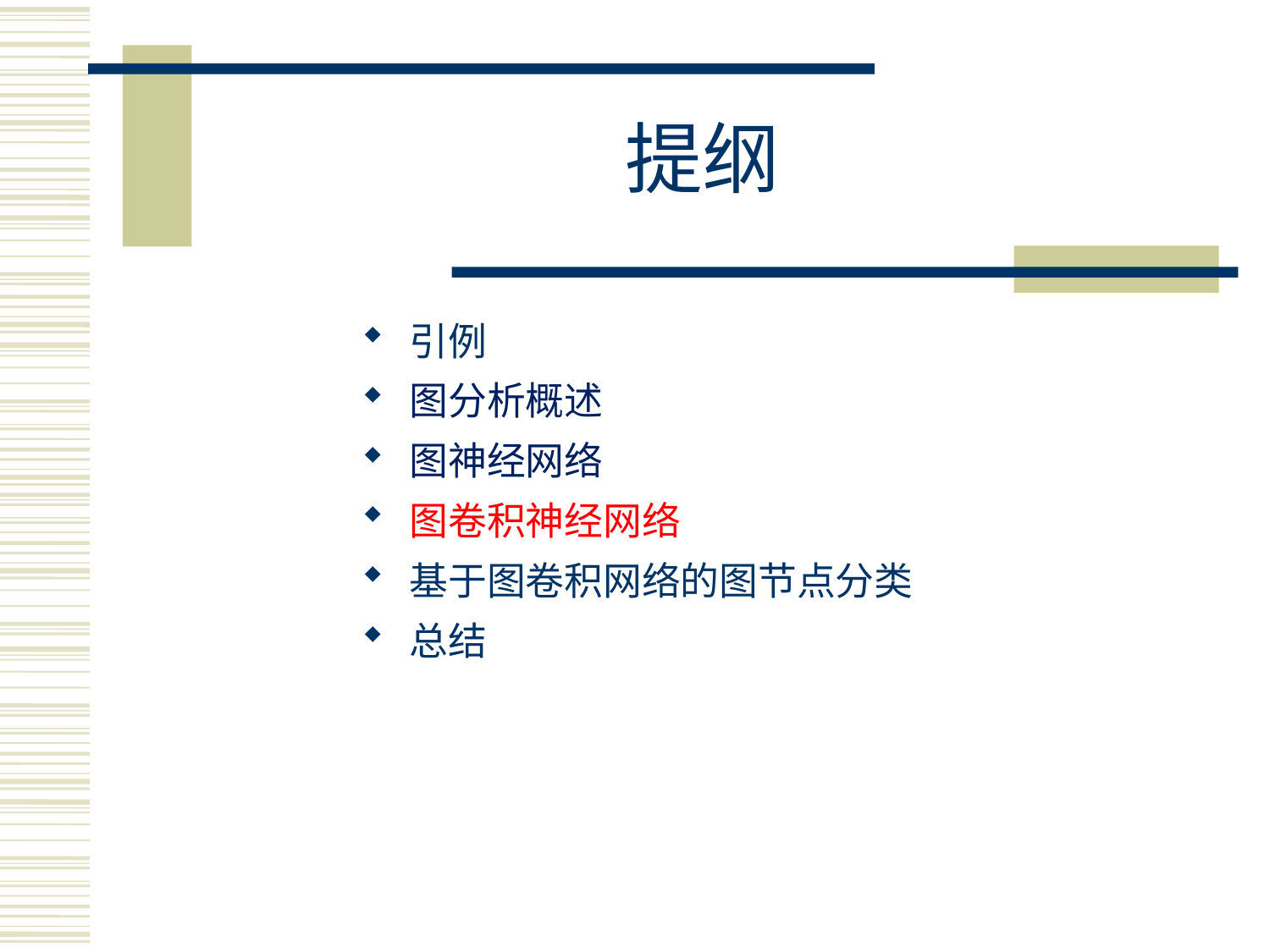

# 提纲
引例
图分析概述
图神经网络
图卷积神经网络
基于图卷积网络的图节点分类
总结